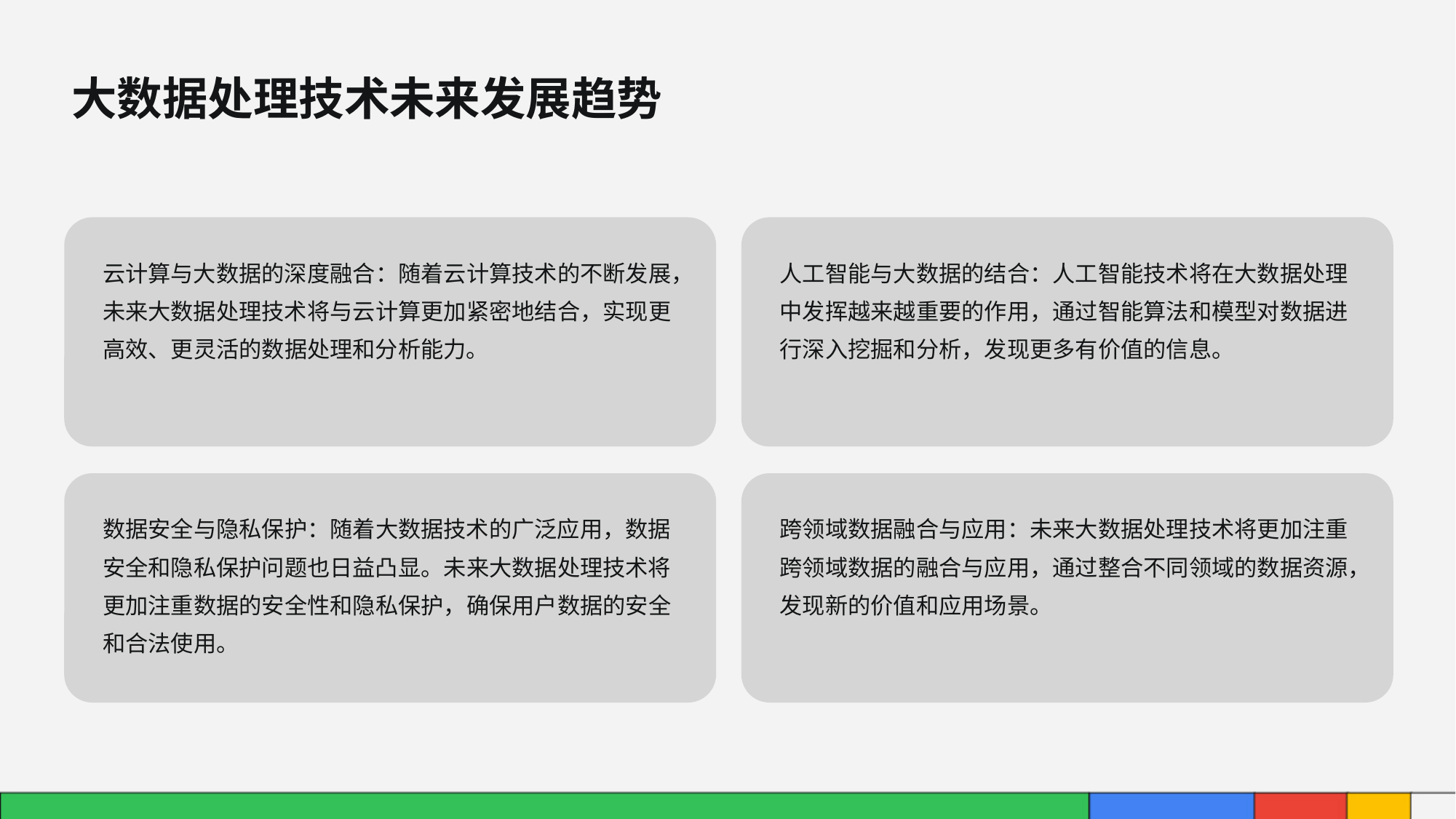

大数据处理技术未来发展趋势

云计算与大数据的深度融合：随着云计算技术的不断发展，未来大数据处理技术将与云计算更加紧密地结合，实现更高效、更灵活的数据处理和分析能力。
人工智能与大数据的结合：人工智能技术将在大数据处理中发挥越来越重要的作用，通过智能算法和模型对数据进行深入挖掘和分析，发现更多有价值的信息。

数据安全与隐私保护：随着大数据技术的广泛应用，数据安全和隐私保护问题也日益凸显。未来大数据处理技术将更加注重数据的安全性和隐私保护，确保用户数据的安全和合法使用。
跨领域数据融合与应用：未来大数据处理技术将更加注重跨领域数据的融合与应用，通过整合不同领域的数据资源，发现新的价值和应用场景。